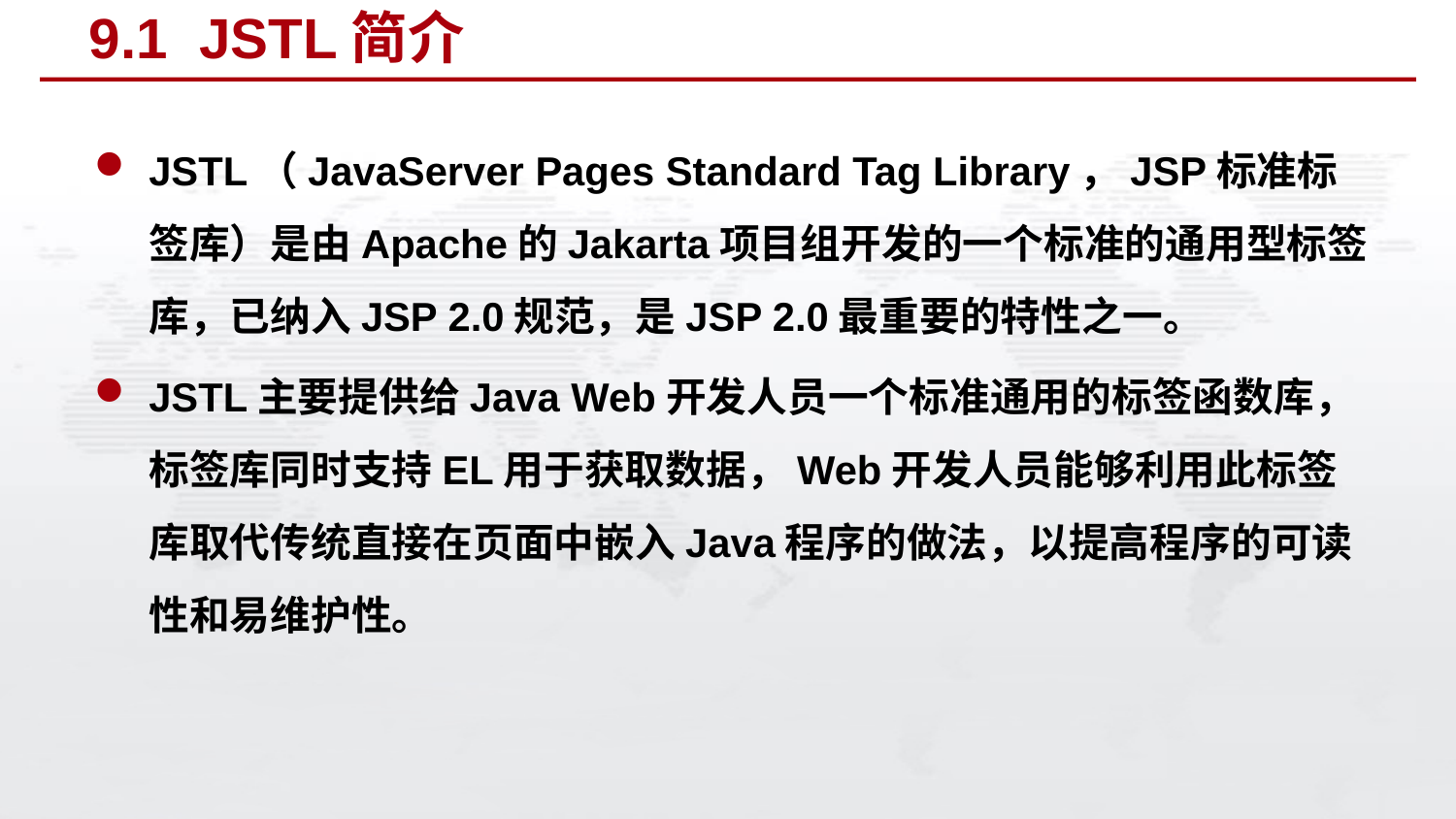

# 9.1  JSTL简介
JSTL（JavaServer Pages Standard Tag Library，JSP标准标签库）是由Apache的Jakarta项目组开发的一个标准的通用型标签库，已纳入JSP 2.0规范，是JSP 2.0最重要的特性之一。
JSTL主要提供给Java Web开发人员一个标准通用的标签函数库，标签库同时支持EL用于获取数据，Web开发人员能够利用此标签库取代传统直接在页面中嵌入Java程序的做法，以提高程序的可读性和易维护性。